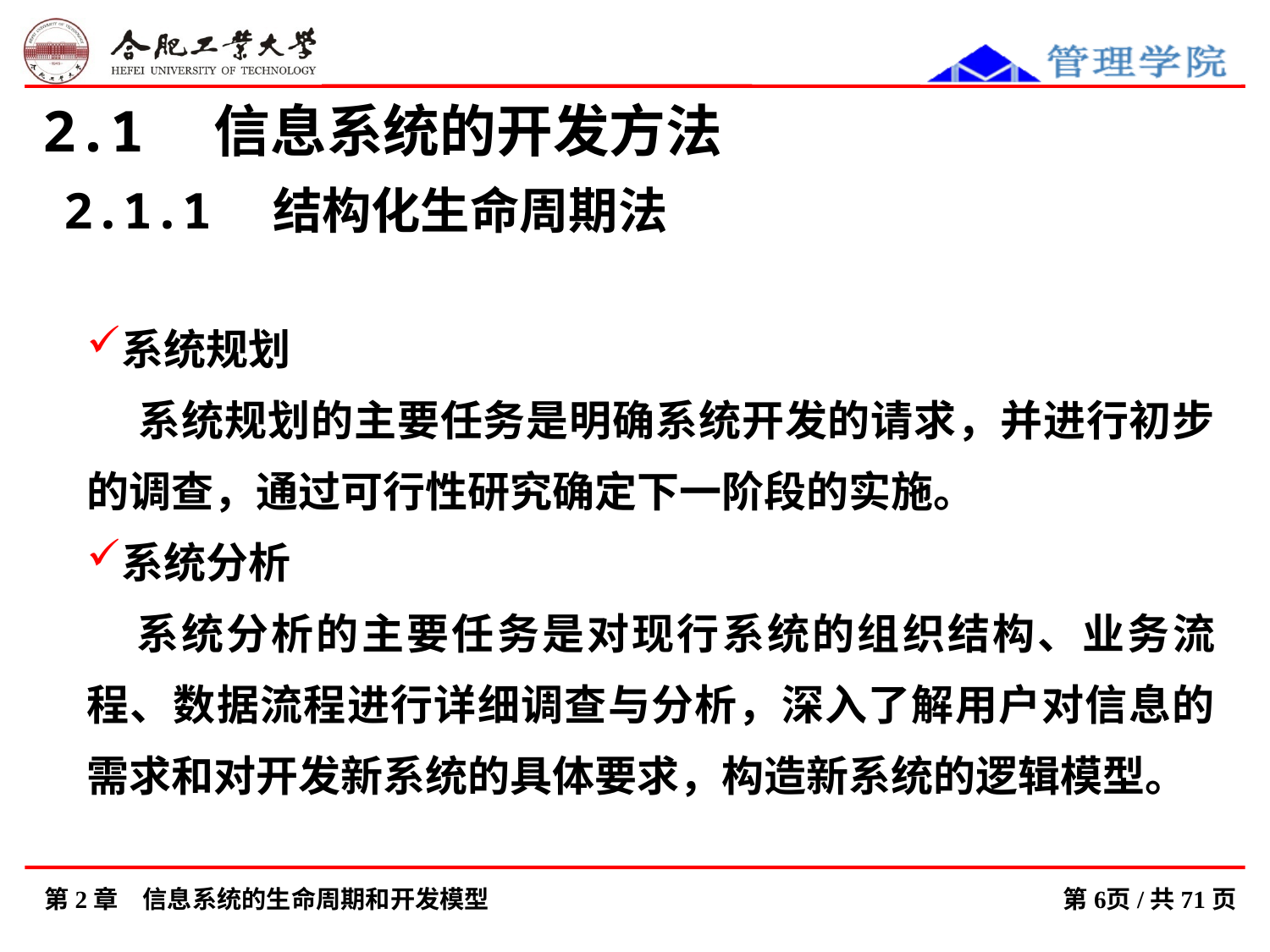

2.1　信息系统的开发方法
2.1.1　结构化生命周期法
系统规划
    系统规划的主要任务是明确系统开发的请求，并进行初步的调查，通过可行性研究确定下一阶段的实施。
系统分析
   系统分析的主要任务是对现行系统的组织结构、业务流程、数据流程进行详细调查与分析，深入了解用户对信息的需求和对开发新系统的具体要求，构造新系统的逻辑模型。

第2章　信息系统的生命周期和开发模型